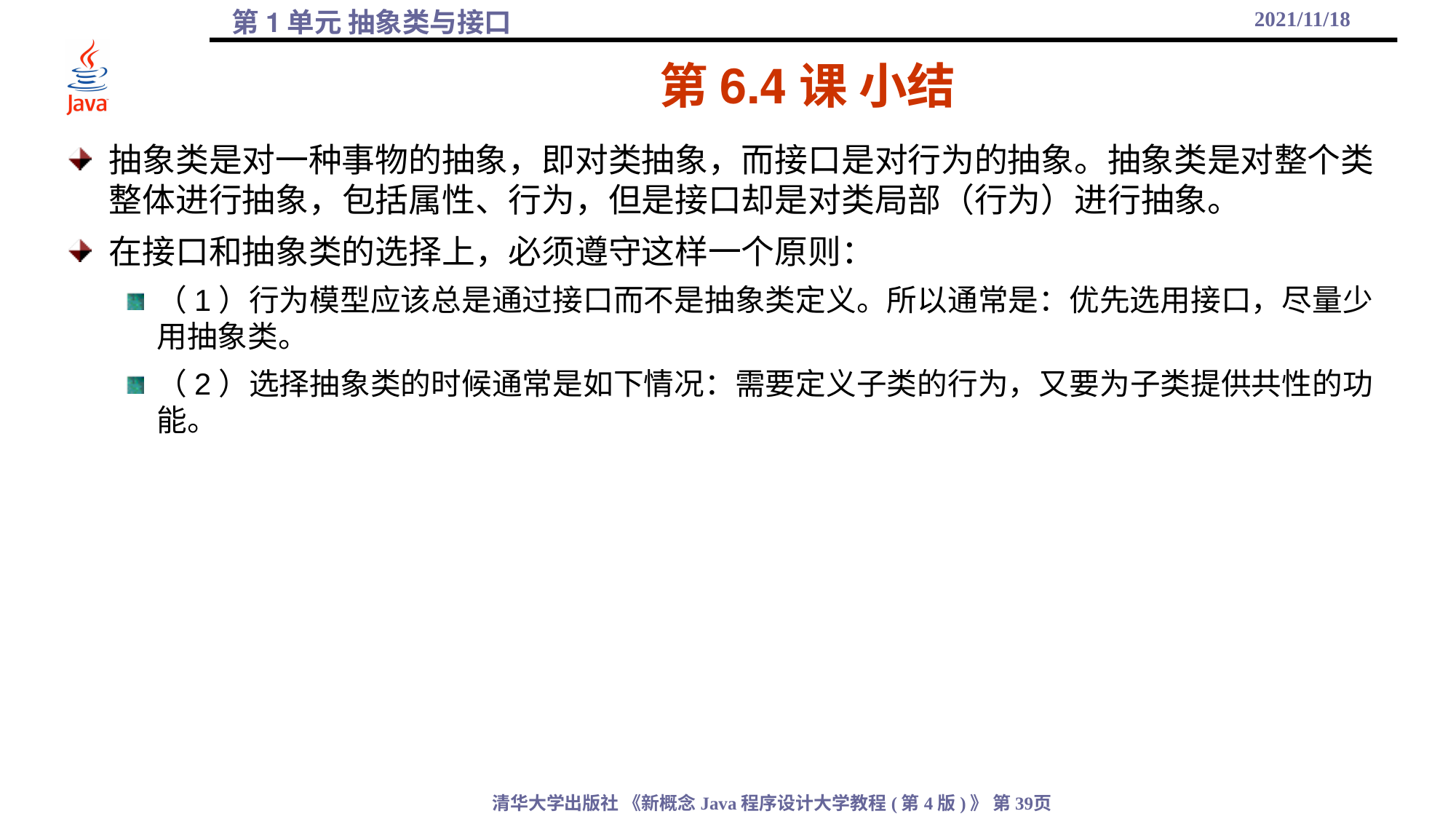

2021/11/18
# 第6.4课 小结
抽象类是对一种事物的抽象，即对类抽象，而接口是对行为的抽象。抽象类是对整个类整体进行抽象，包括属性、行为，但是接口却是对类局部（行为）进行抽象。
在接口和抽象类的选择上，必须遵守这样一个原则：
（1）行为模型应该总是通过接口而不是抽象类定义。所以通常是：优先选用接口，尽量少用抽象类。
（2）选择抽象类的时候通常是如下情况：需要定义子类的行为，又要为子类提供共性的功能。